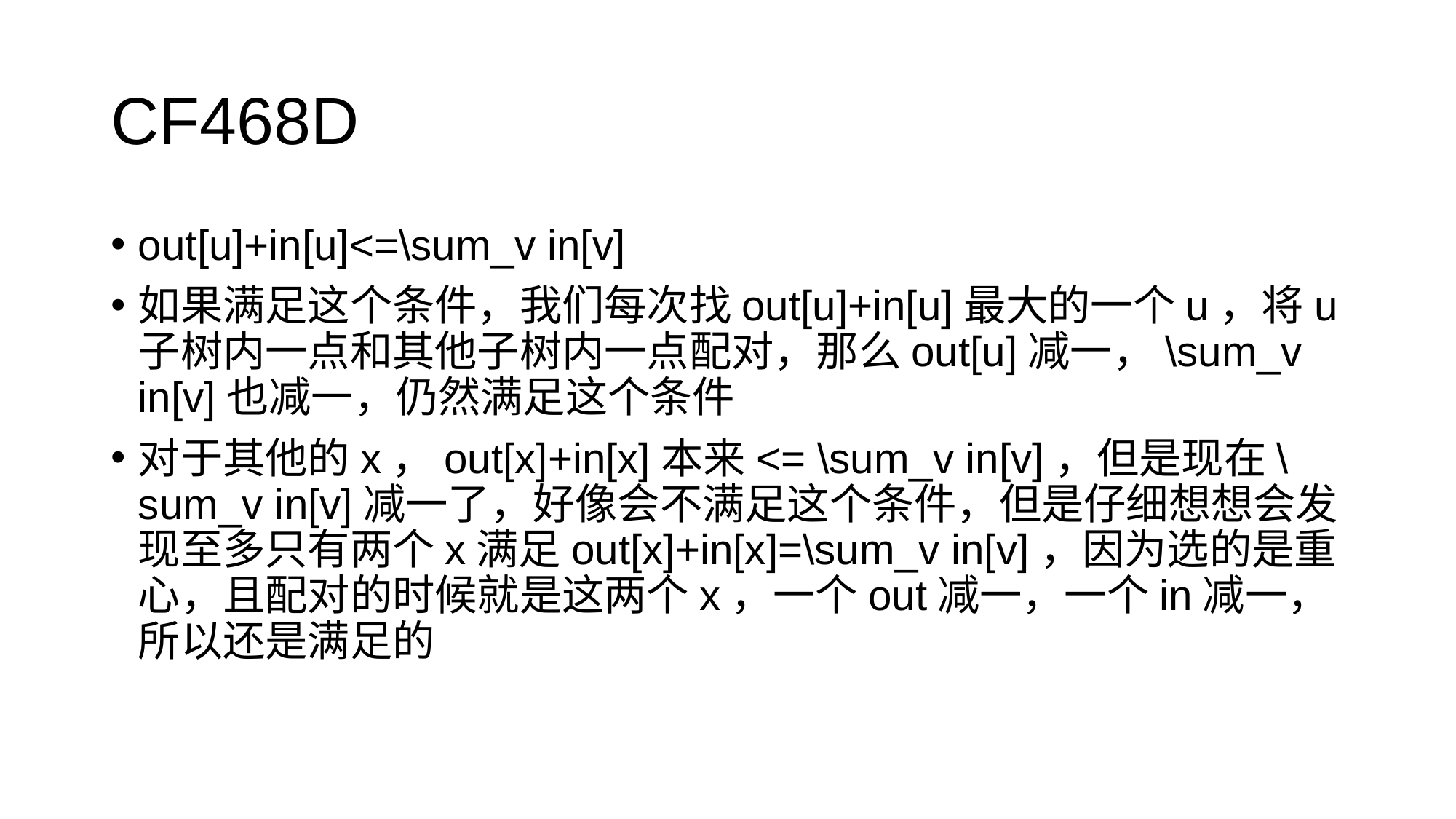

# CF468D
out[u]+in[u]<=\sum_v in[v]
如果满足这个条件，我们每次找out[u]+in[u]最大的一个u，将u子树内一点和其他子树内一点配对，那么out[u]减一，\sum_v in[v]也减一，仍然满足这个条件
对于其他的x，out[x]+in[x]本来<= \sum_v in[v]，但是现在\sum_v in[v]减一了，好像会不满足这个条件，但是仔细想想会发现至多只有两个x满足out[x]+in[x]=\sum_v in[v]，因为选的是重心，且配对的时候就是这两个x，一个out减一，一个in减一，所以还是满足的